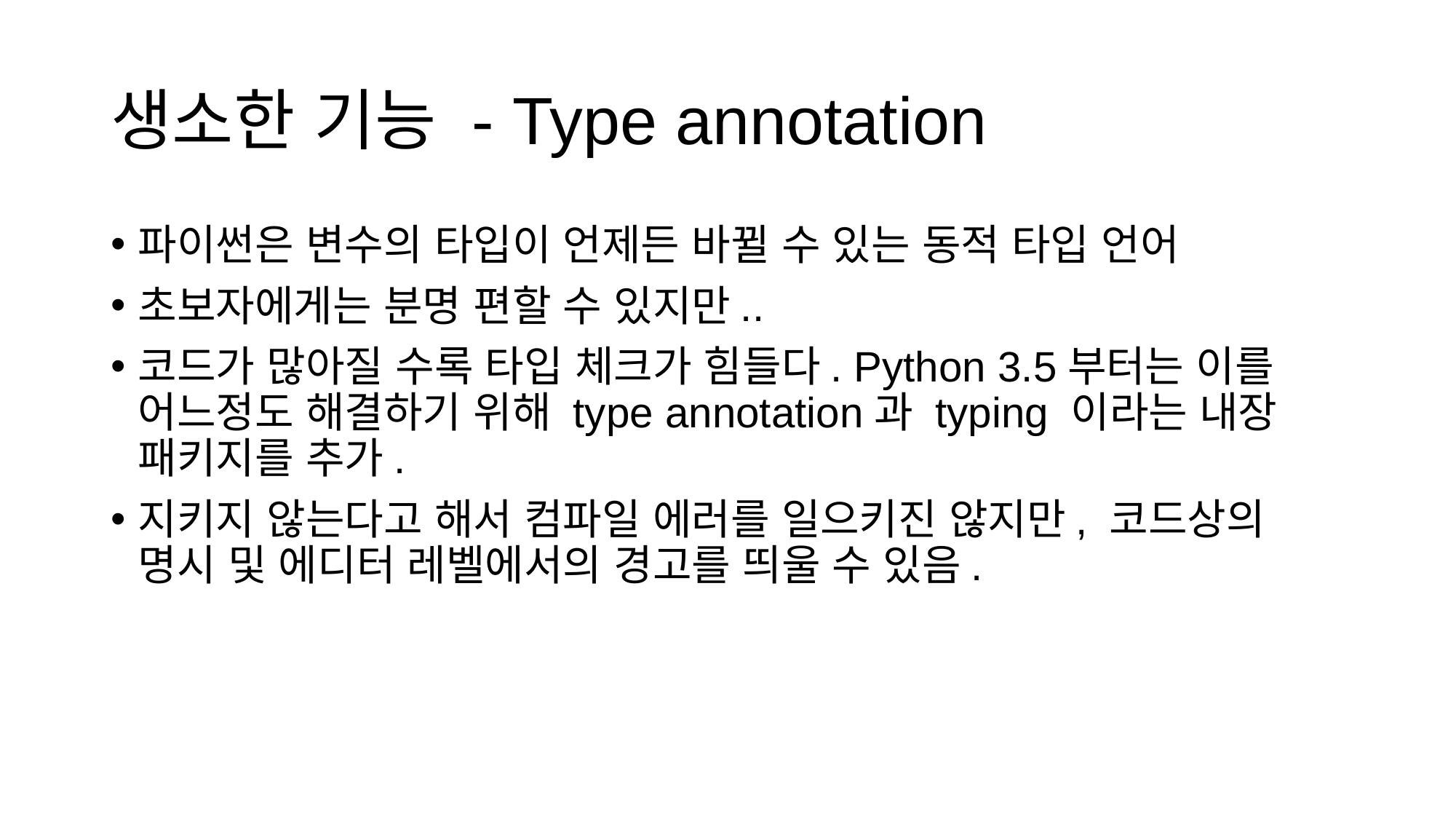

# 생소한 기능 - Type annotation
파이썬은 변수의 타입이 언제든 바뀔 수 있는 동적 타입 언어
초보자에게는 분명 편할 수 있지만..
코드가 많아질 수록 타입 체크가 힘들다. Python 3.5부터는 이를 어느정도 해결하기 위해 type annotation과 typing 이라는 내장 패키지를 추가.
지키지 않는다고 해서 컴파일 에러를 일으키진 않지만, 코드상의 명시 및 에디터 레벨에서의 경고를 띄울 수 있음.